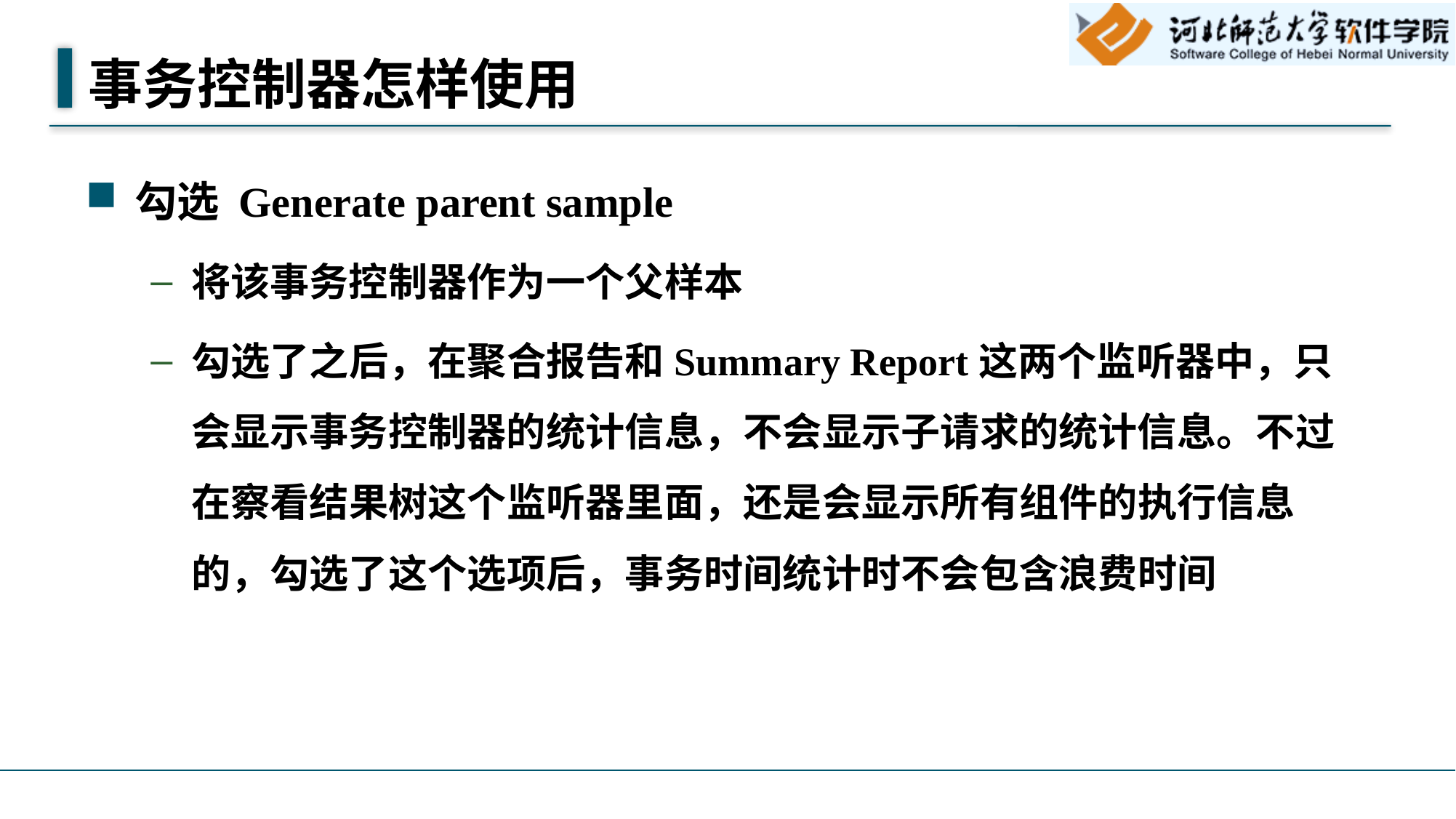

# 事务控制器怎样使用
勾选 Generate parent sample
将该事务控制器作为一个父样本
勾选了之后，在聚合报告和Summary Report这两个监听器中，只会显示事务控制器的统计信息，不会显示子请求的统计信息。不过在察看结果树这个监听器里面，还是会显示所有组件的执行信息的，勾选了这个选项后，事务时间统计时不会包含浪费时间